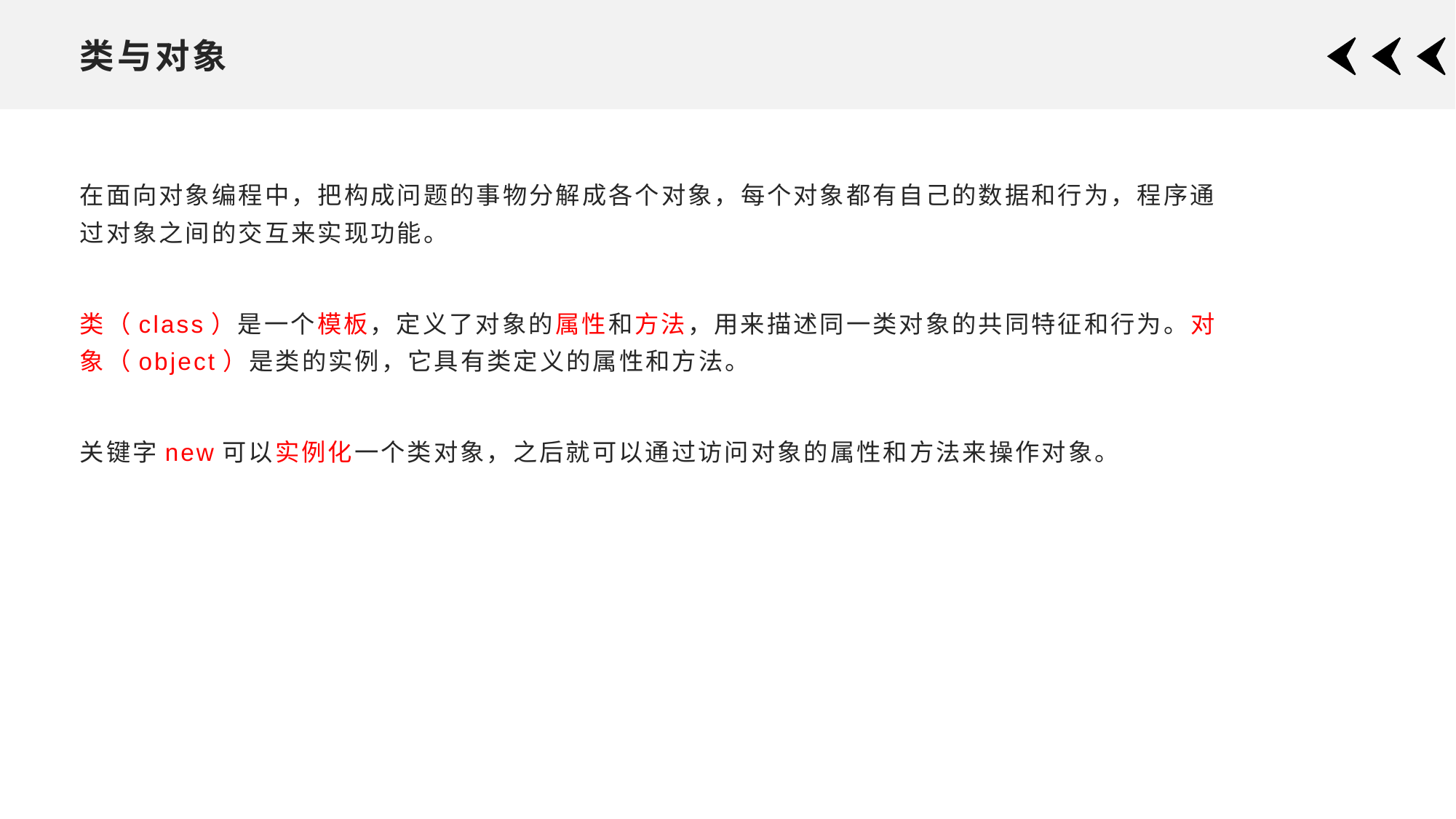

# 类与对象
在面向对象编程中，把构成问题的事物分解成各个对象，每个对象都有自己的数据和行为，程序通过对象之间的交互来实现功能。
类（class）是一个模板，定义了对象的属性和方法，用来描述同一类对象的共同特征和行为。对象（object）是类的实例，它具有类定义的属性和方法。
关键字new可以实例化一个类对象，之后就可以通过访问对象的属性和方法来操作对象。